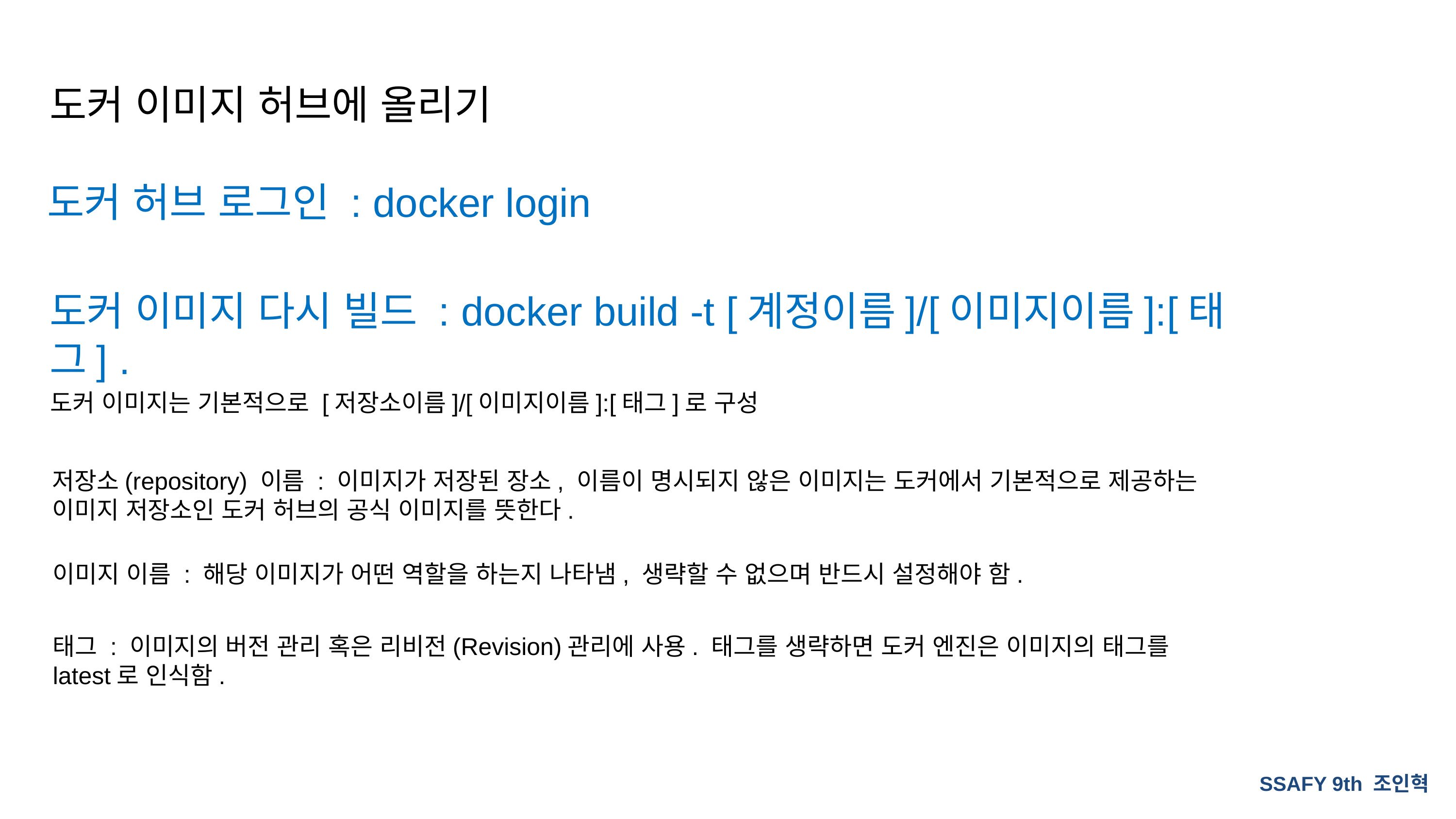

도커 이미지 허브에 올리기
도커 허브 로그인 : docker login
도커 이미지 다시 빌드 : docker build -t [계정이름]/[이미지이름]:[태그] .
도커 이미지는 기본적으로 [저장소이름]/[이미지이름]:[태그]로 구성
저장소(repository) 이름 : 이미지가 저장된 장소, 이름이 명시되지 않은 이미지는 도커에서 기본적으로 제공하는 이미지 저장소인 도커 허브의 공식 이미지를 뜻한다.
이미지 이름 : 해당 이미지가 어떤 역할을 하는지 나타냄, 생략할 수 없으며 반드시 설정해야 함.
태그 : 이미지의 버전 관리 혹은 리비전(Revision)관리에 사용. 태그를 생략하면 도커 엔진은 이미지의 태그를 latest로 인식함.
SSAFY 9th 조인혁